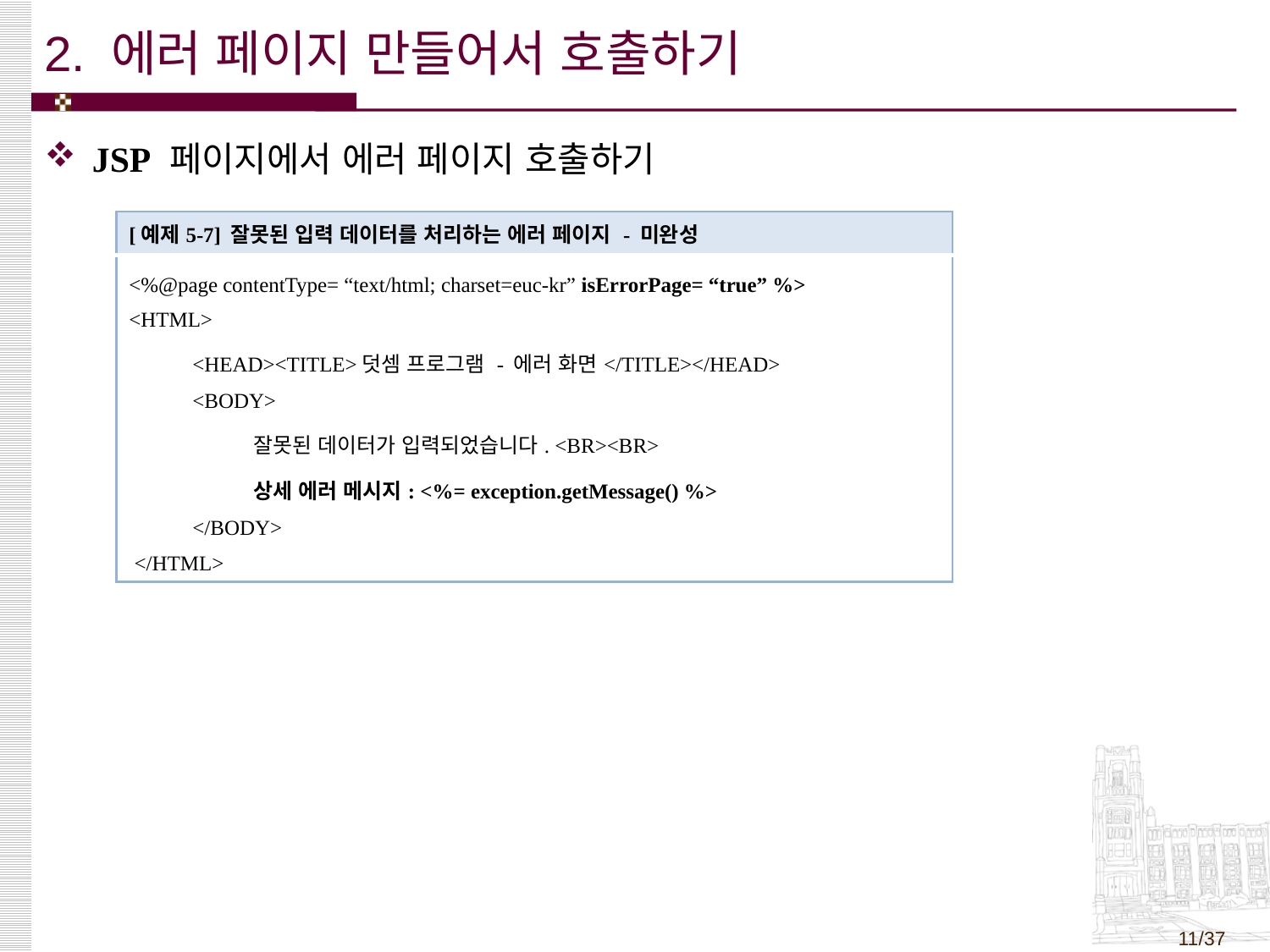

# 2. 에러 페이지 만들어서 호출하기
JSP 페이지에서 에러 페이지 호출하기

| [예제5-7] 잘못된 입력 데이터를 처리하는 에러 페이지 - 미완성 |
| --- |
| <%@page contentType= “text/html; charset=euc-kr” isErrorPage= “true” %> <HTML> <HEAD><TITLE>덧셈 프로그램 - 에러 화면</TITLE></HEAD> <BODY> 잘못된 데이터가 입력되었습니다. <BR><BR> 상세 에러 메시지: <%= exception.getMessage() %> </BODY> </HTML> |